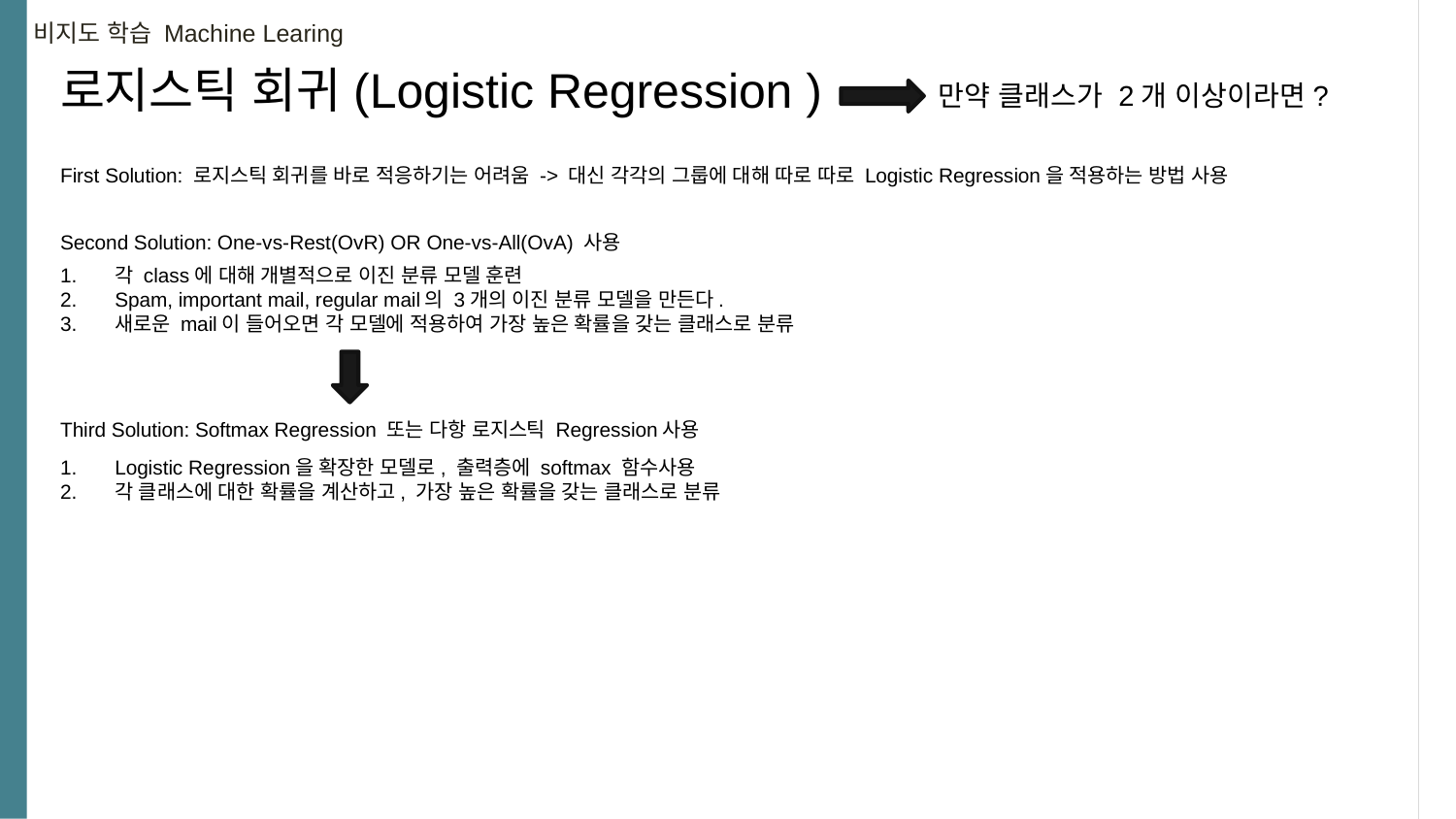

# 비지도 학습 Machine Learing
로지스틱 회귀(Logistic Regression )
만약 클래스가 2개 이상이라면?

First Solution: 로지스틱 회귀를 바로 적응하기는 어려움 -> 대신 각각의 그룹에 대해 따로 따로 Logistic Regression을 적용하는 방법 사용
Second Solution: One-vs-Rest(OvR) OR One-vs-All(OvA) 사용
각 class에 대해 개별적으로 이진 분류 모델 훈련
Spam, important mail, regular mail의 3개의 이진 분류 모델을 만든다.
새로운 mail이 들어오면 각 모델에 적용하여 가장 높은 확률을 갖는 클래스로 분류

Third Solution: Softmax Regression 또는 다항 로지스틱 Regression사용
Logistic Regression을 확장한 모델로, 출력층에 softmax 함수사용
각 클래스에 대한 확률을 계산하고, 가장 높은 확률을 갖는 클래스로 분류